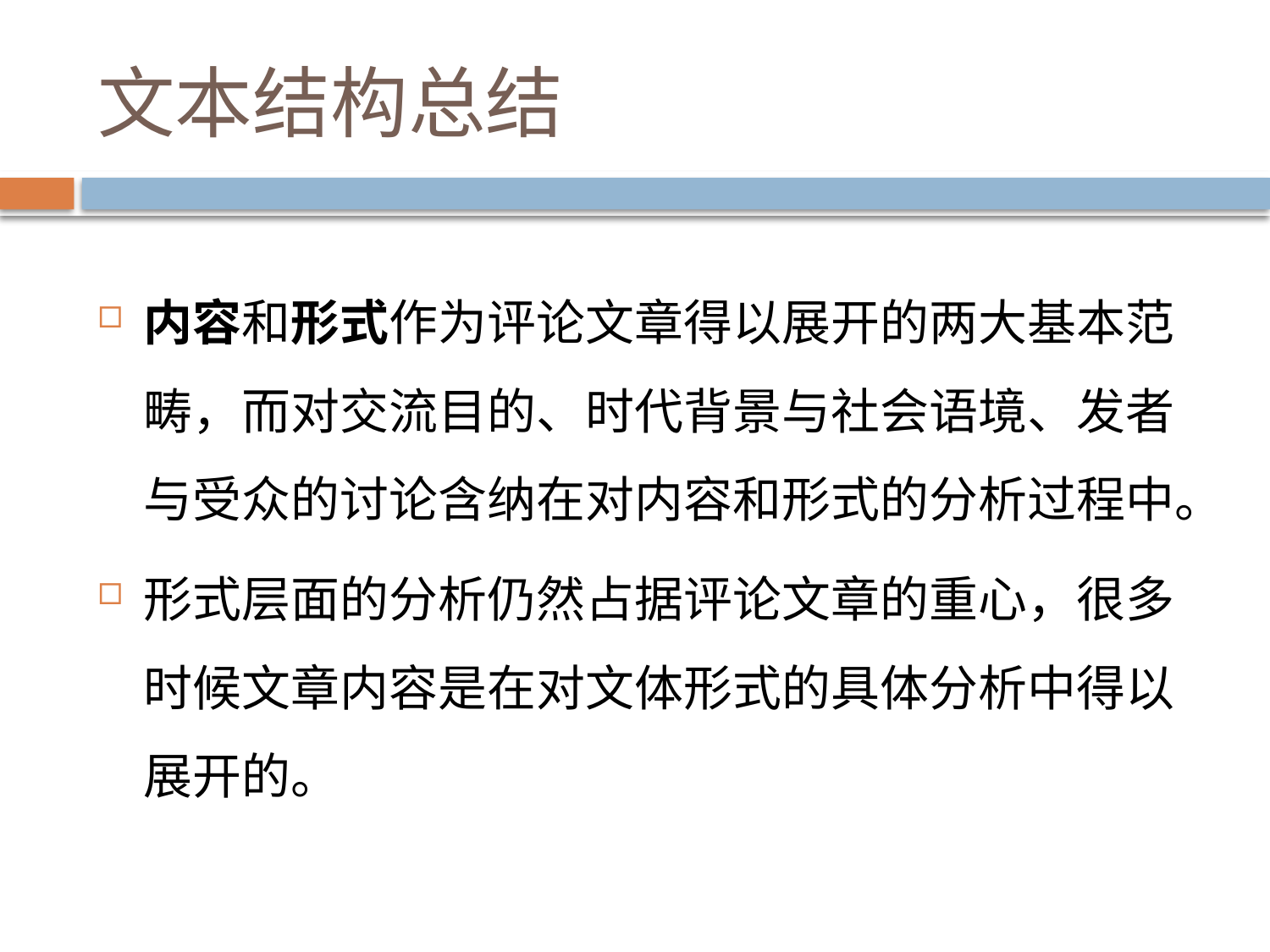

# 文本结构总结
内容和形式作为评论文章得以展开的两大基本范畴，而对交流目的、时代背景与社会语境、发者与受众的讨论含纳在对内容和形式的分析过程中。
形式层面的分析仍然占据评论文章的重心，很多时候文章内容是在对文体形式的具体分析中得以展开的。